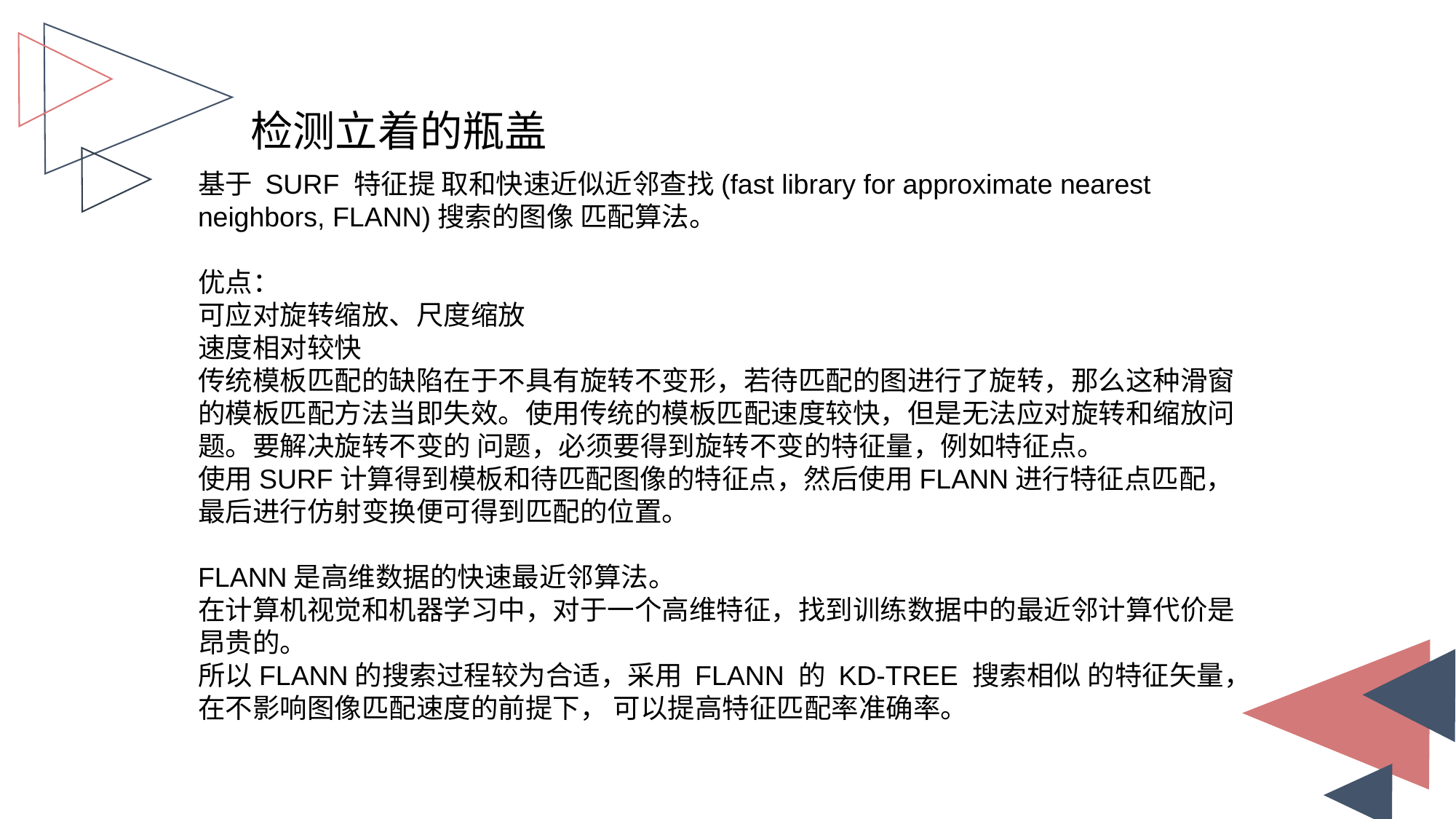

检测立着的瓶盖
基于 SURF 特征提 取和快速近似近邻查找(fast library for approximate nearest neighbors, FLANN)搜索的图像 匹配算法。

优点：
可应对旋转缩放、尺度缩放
速度相对较快
传统模板匹配的缺陷在于不具有旋转不变形，若待匹配的图进行了旋转，那么这种滑窗的模板匹配方法当即失效。使用传统的模板匹配速度较快，但是无法应对旋转和缩放问题。要解决旋转不变的 问题，必须要得到旋转不变的特征量，例如特征点。
使用SURF计算得到模板和待匹配图像的特征点，然后使用FLANN进行特征点匹配， 最后进行仿射变换便可得到匹配的位置。

FLANN是高维数据的快速最近邻算法。
在计算机视觉和机器学习中，对于一个高维特征，找到训练数据中的最近邻计算代价是昂贵的。
所以FLANN的搜索过程较为合适，采用 FLANN 的 KD-TREE 搜索相似 的特征矢量，在不影响图像匹配速度的前提下， 可以提高特征匹配率准确率。